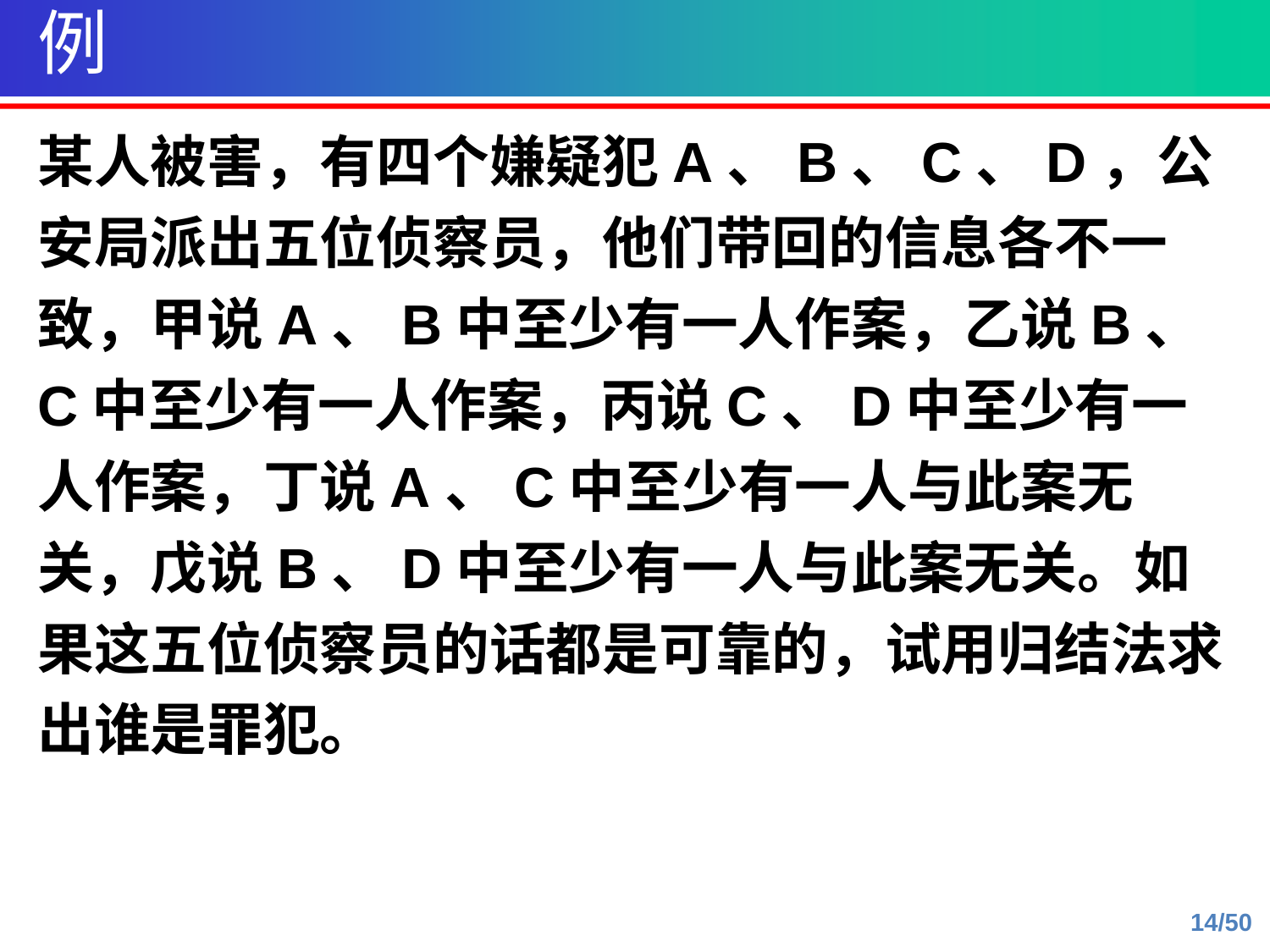

例
某人被害，有四个嫌疑犯A、B、C、D，公安局派出五位侦察员，他们带回的信息各不一致，甲说A、B中至少有一人作案，乙说B、C中至少有一人作案，丙说C、D中至少有一人作案，丁说A、C中至少有一人与此案无关，戊说B、D中至少有一人与此案无关。如果这五位侦察员的话都是可靠的，试用归结法求出谁是罪犯。

14/50